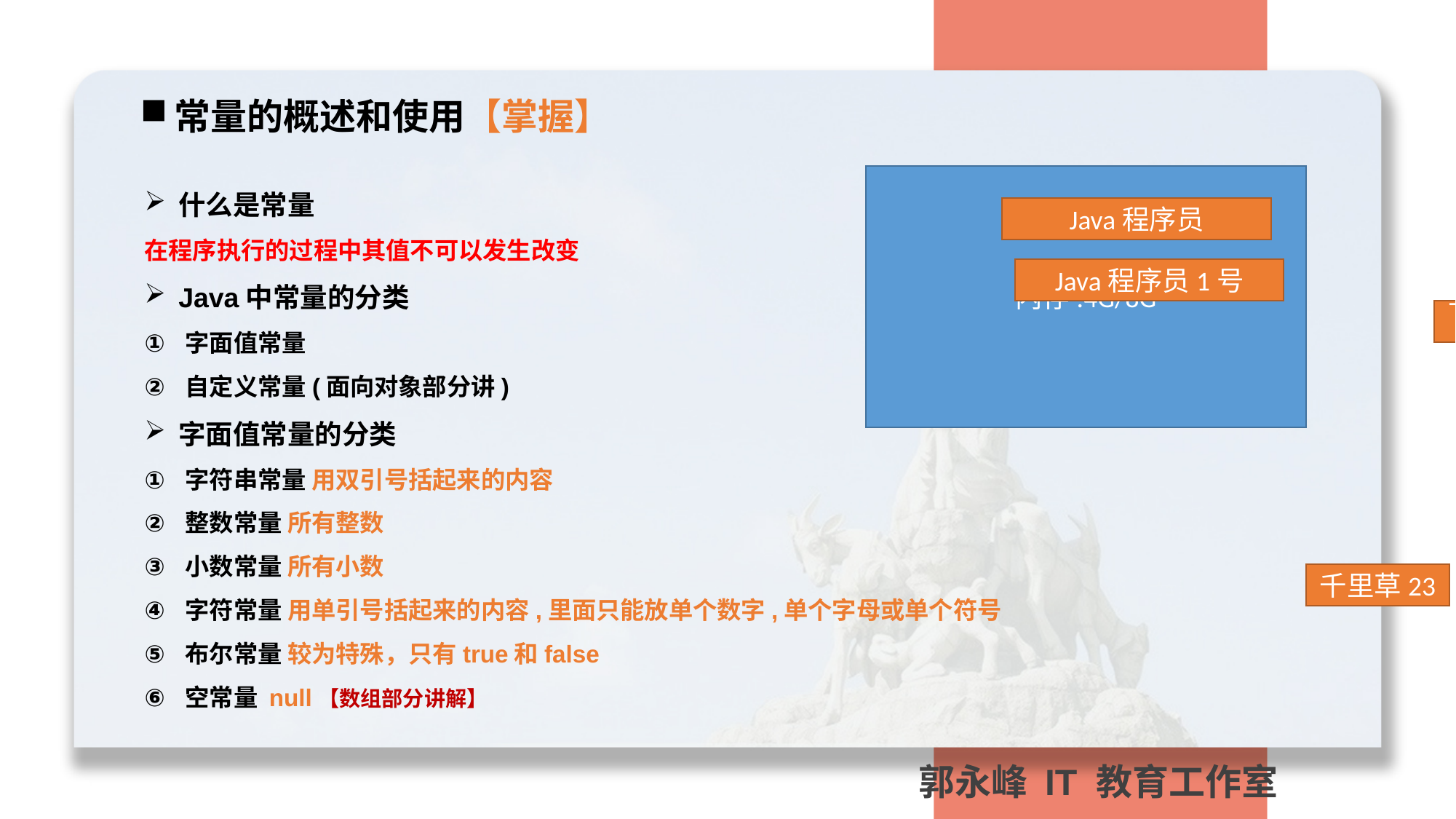

常量的概述和使用【掌握】
内存:4G/8G
什么是常量
在程序执行的过程中其值不可以发生改变
Java中常量的分类
字面值常量
自定义常量(面向对象部分讲)
字面值常量的分类
字符串常量 用双引号括起来的内容
整数常量 所有整数
小数常量 所有小数
字符常量 用单引号括起来的内容,里面只能放单个数字,单个字母或单个符号
布尔常量 较为特殊，只有true和false
空常量 null【数组部分讲解】
Java程序员
Java程序员1号
千里xxxx草
千里草23